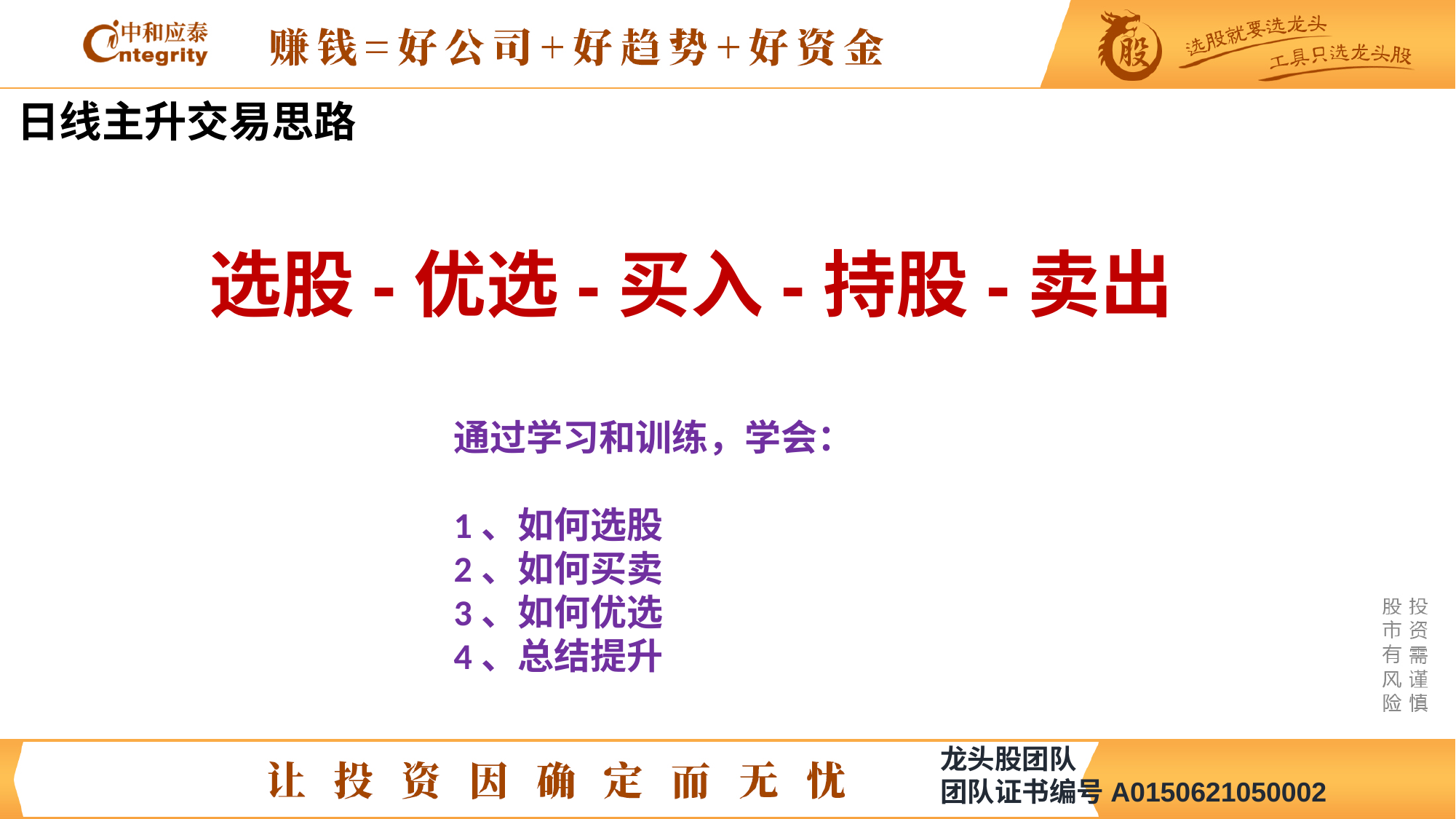

日线主升交易思路
选股-优选-买入-持股-卖出

通过学习和训练，学会：
1、如何选股
2、如何买卖
3、如何优选
4、总结提升
龙头股团队
团队证书编号A0150621050002